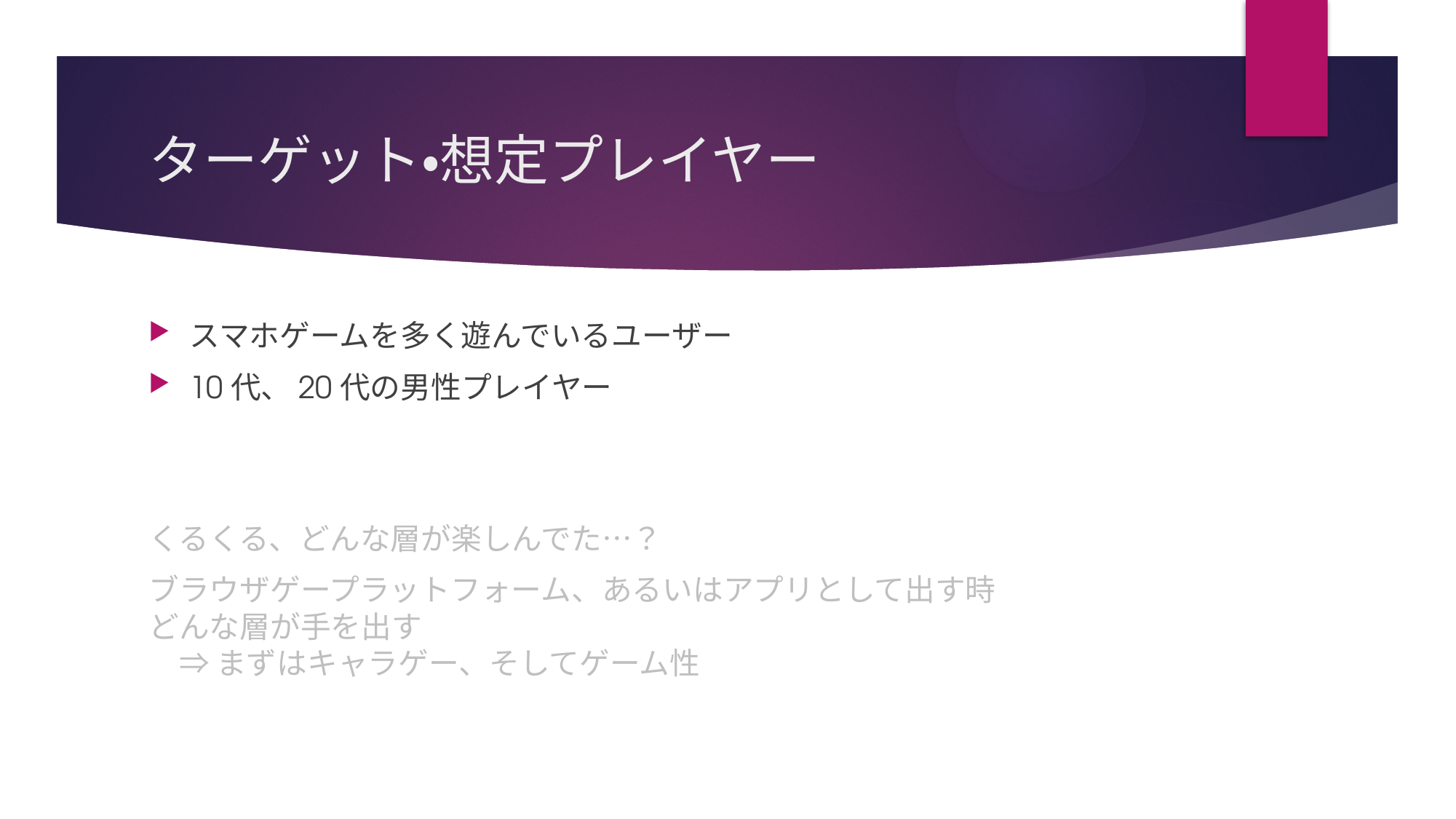

# ターゲット・想定プレイヤー
スマホゲームを多く遊んでいるユーザー
10代、20代の男性プレイヤー

くるくる、どんな層が楽しんでた…？
ブラウザゲープラットフォーム、あるいはアプリとして出す時
どんな層が手を出す
　⇒ まずはキャラゲー、そしてゲーム性